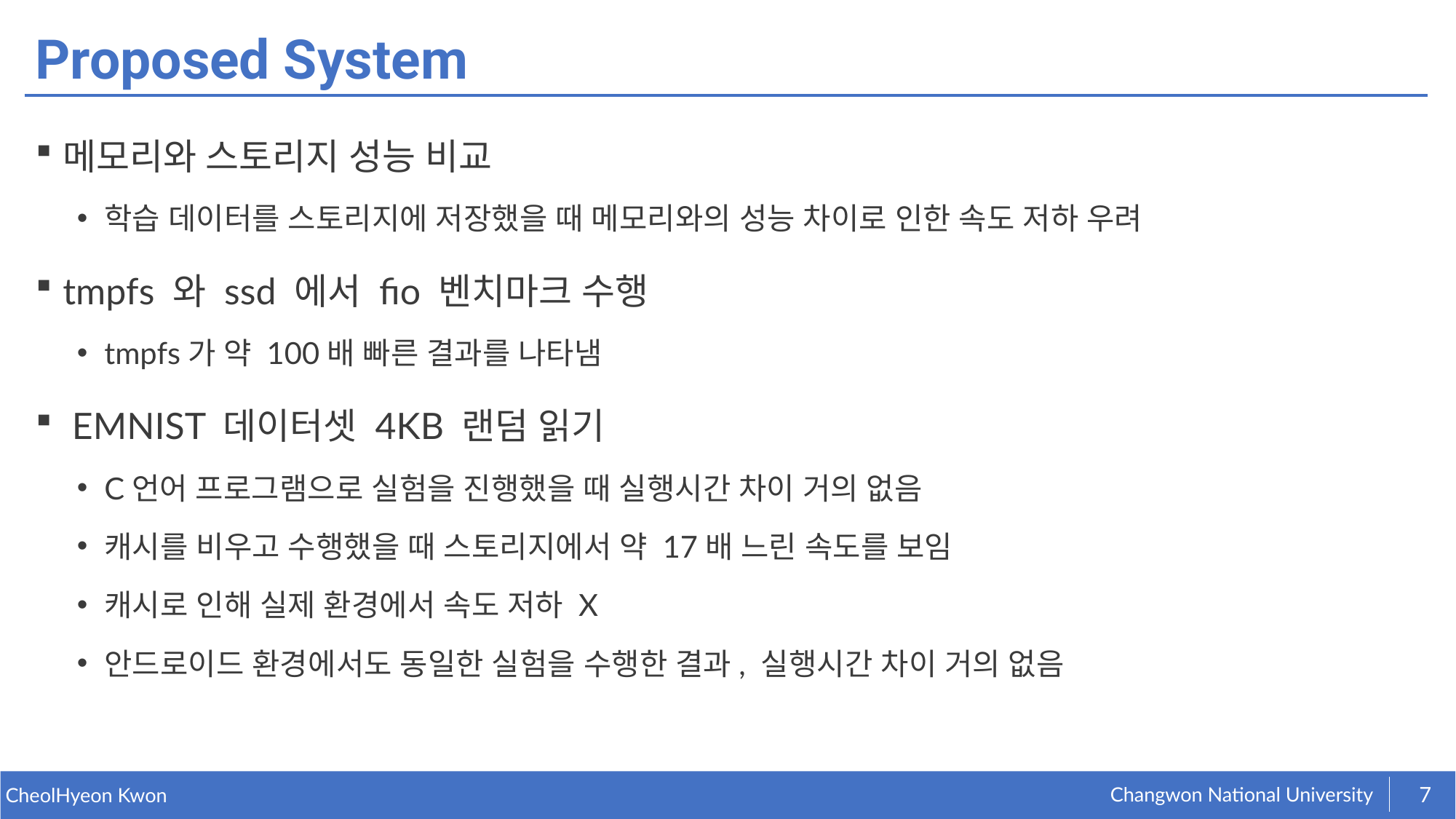

# Proposed System
메모리와 스토리지 성능 비교
학습 데이터를 스토리지에 저장했을 때 메모리와의 성능 차이로 인한 속도 저하 우려
tmpfs 와 ssd 에서 fio 벤치마크 수행
tmpfs가 약 100배 빠른 결과를 나타냄
 EMNIST 데이터셋 4KB 랜덤 읽기
C언어 프로그램으로 실험을 진행했을 때 실행시간 차이 거의 없음
캐시를 비우고 수행했을 때 스토리지에서 약 17배 느린 속도를 보임
캐시로 인해 실제 환경에서 속도 저하 X
안드로이드 환경에서도 동일한 실험을 수행한 결과, 실행시간 차이 거의 없음
7